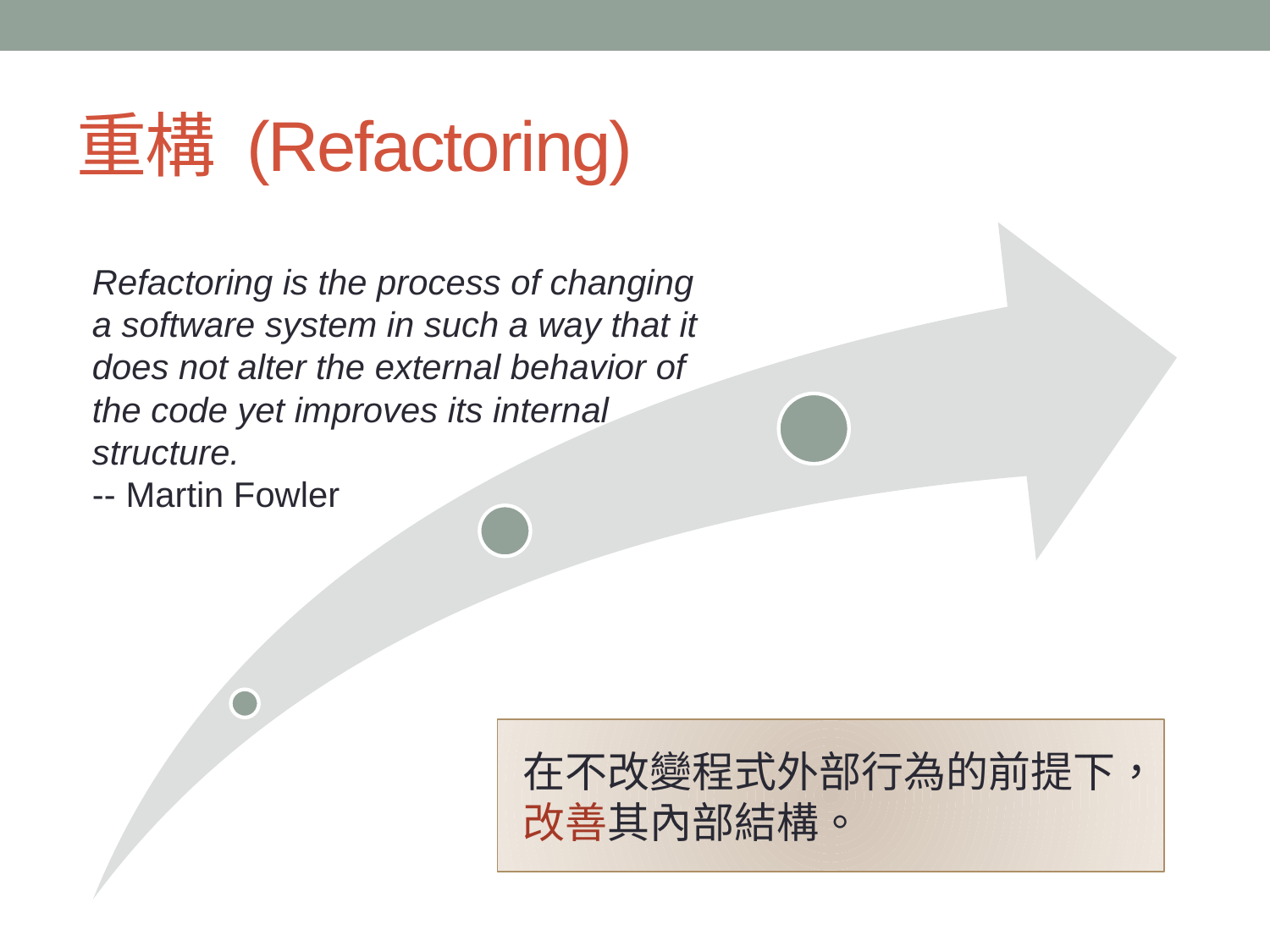

# 重構 (Refactoring)

Refactoring is the process of changing a software system in such a way that it does not alter the external behavior of the code yet improves its internal structure.
-- Martin Fowler
在不改變程式外部行為的前提下，改善其內部結構。